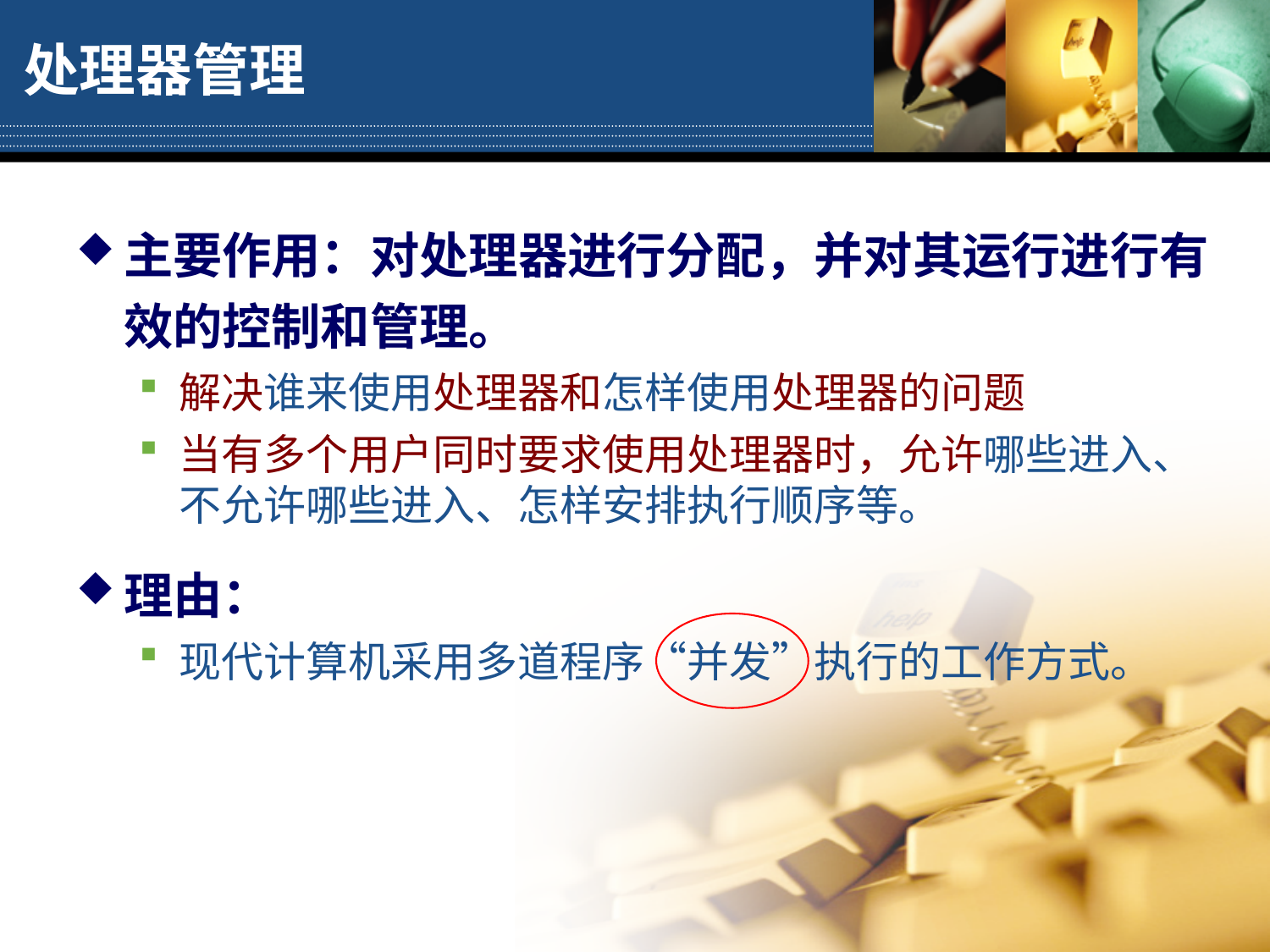

# 处理器管理
主要作用：对处理器进行分配，并对其运行进行有效的控制和管理。
解决谁来使用处理器和怎样使用处理器的问题
当有多个用户同时要求使用处理器时，允许哪些进入、不允许哪些进入、怎样安排执行顺序等。
理由：
现代计算机采用多道程序“并发”执行的工作方式。

67